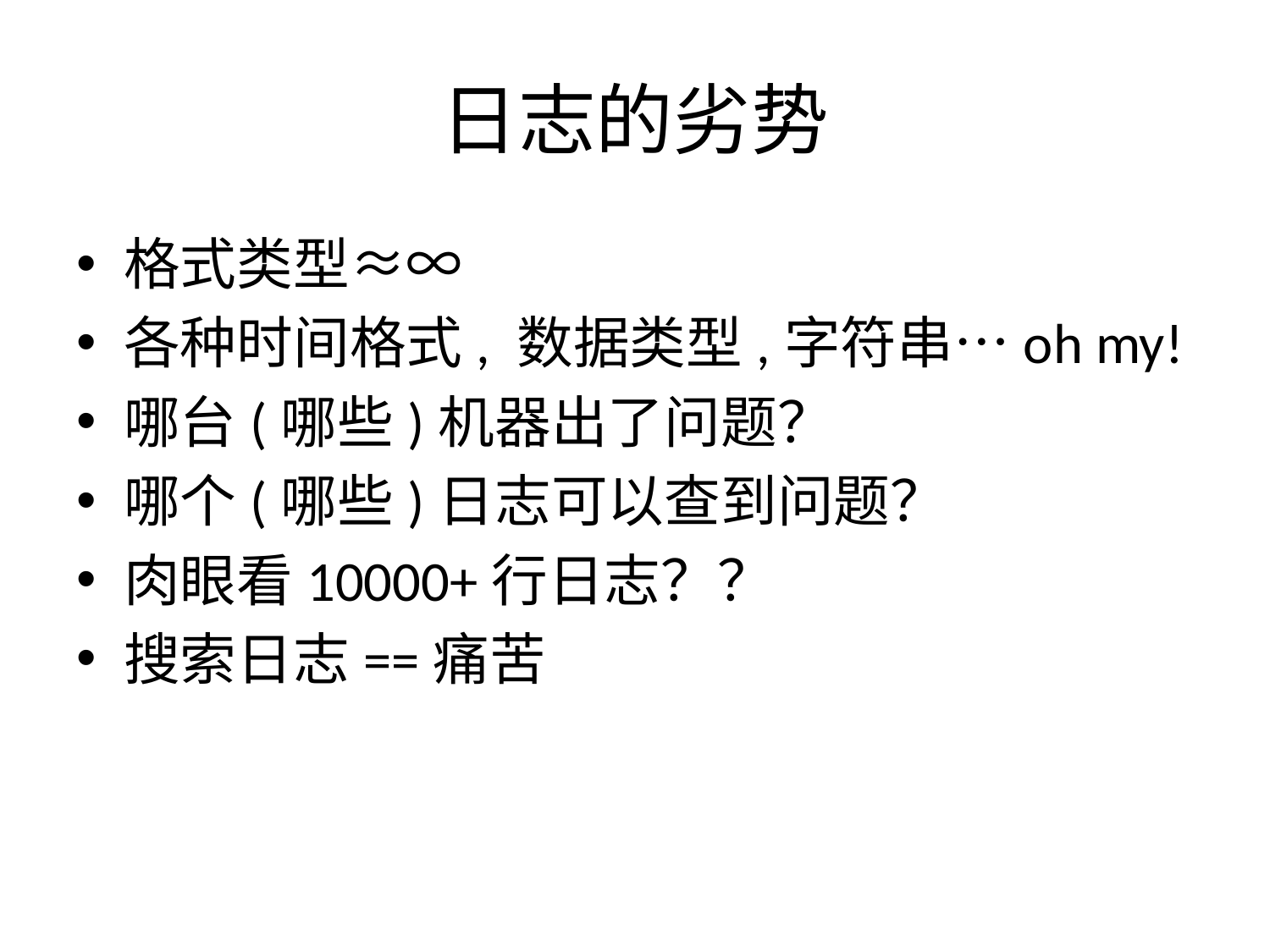

# 日志的劣势
格式类型≈∞
各种时间格式, 数据类型,字符串…oh my!
哪台(哪些)机器出了问题？
哪个(哪些)日志可以查到问题？
肉眼看10000+行日志？？
搜索日志==痛苦